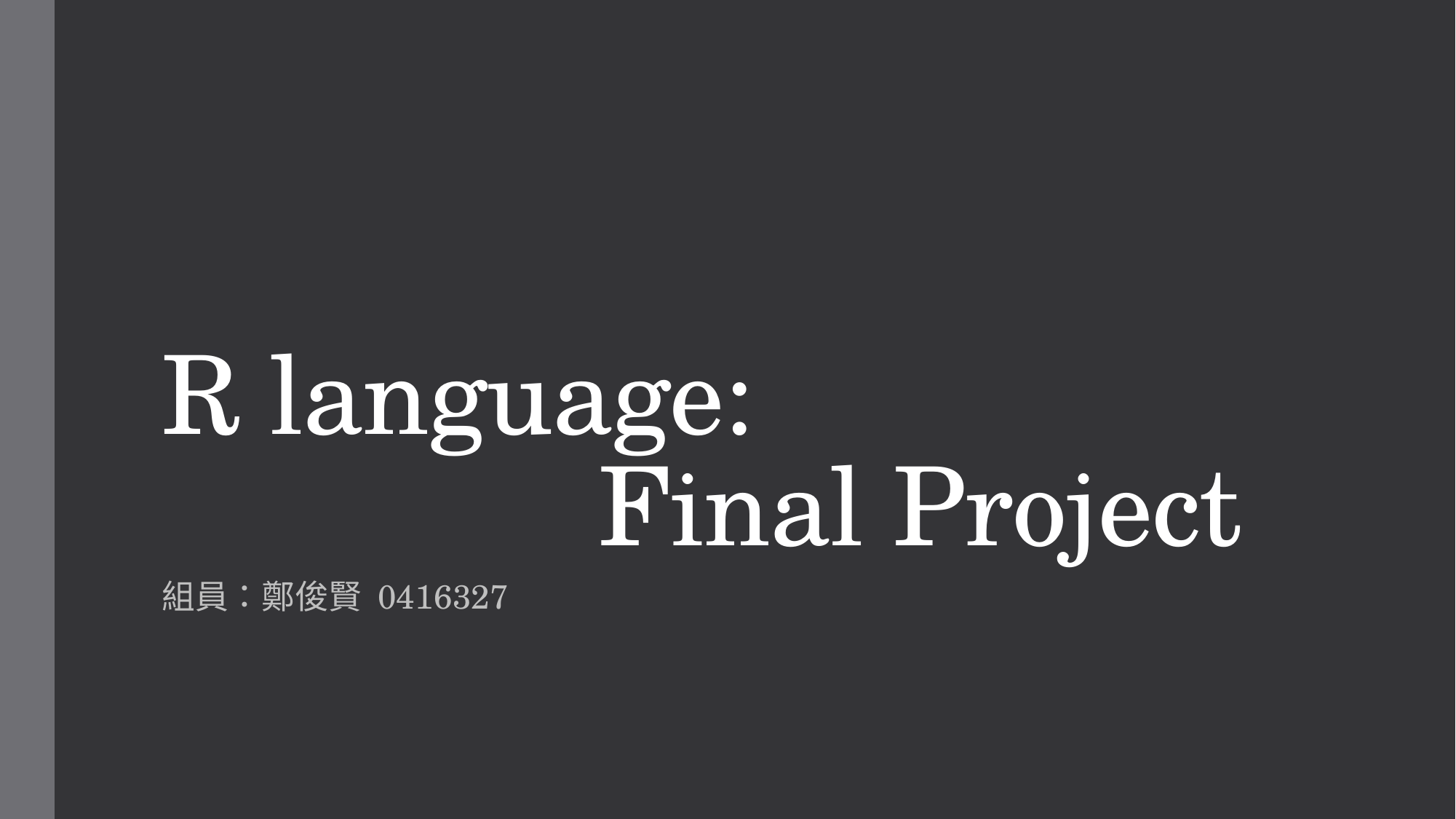

# R language: Final Project
組員：鄭俊賢 0416327